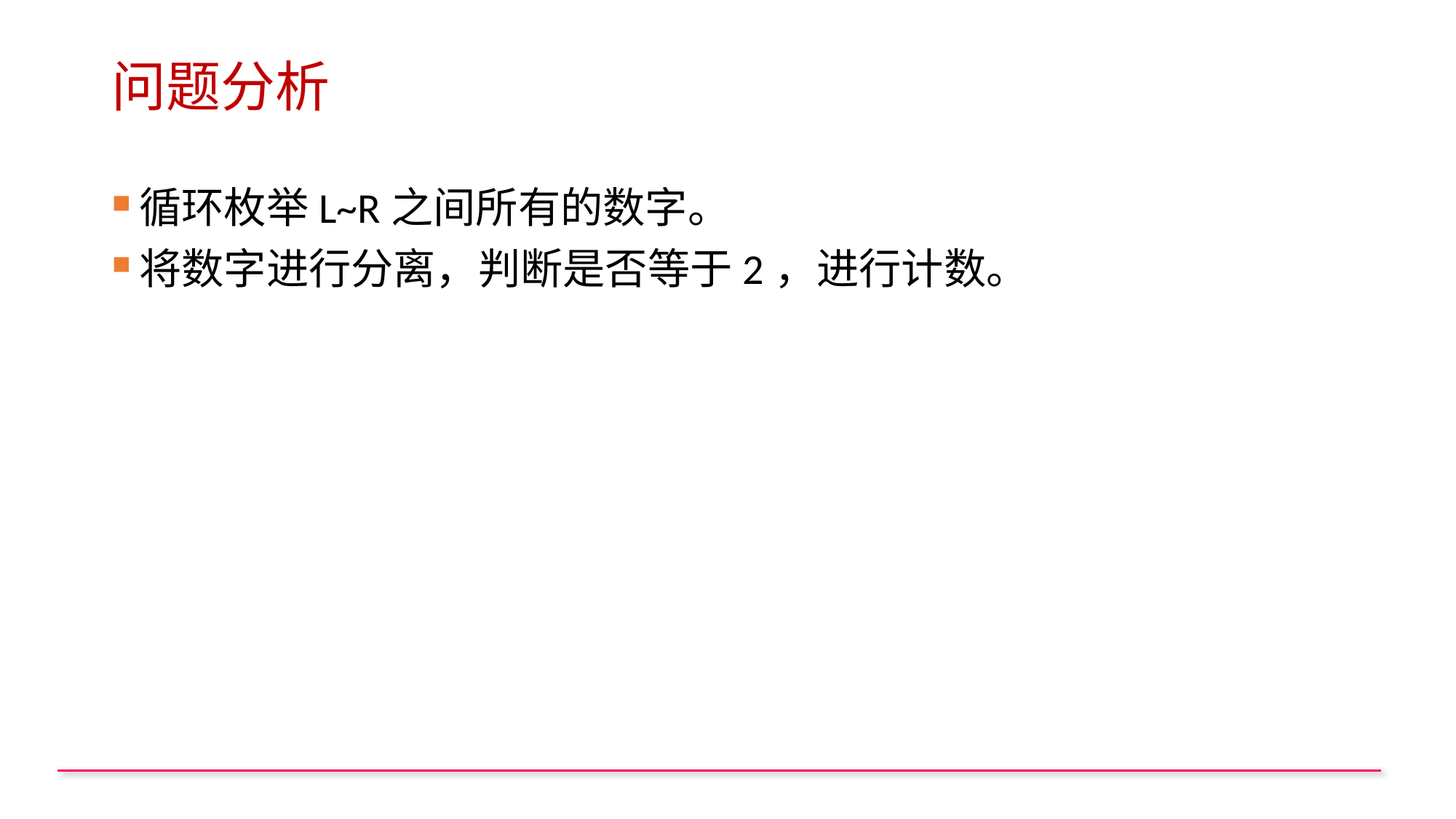

# 问题分析
循环枚举L~R之间所有的数字。
将数字进行分离，判断是否等于2，进行计数。